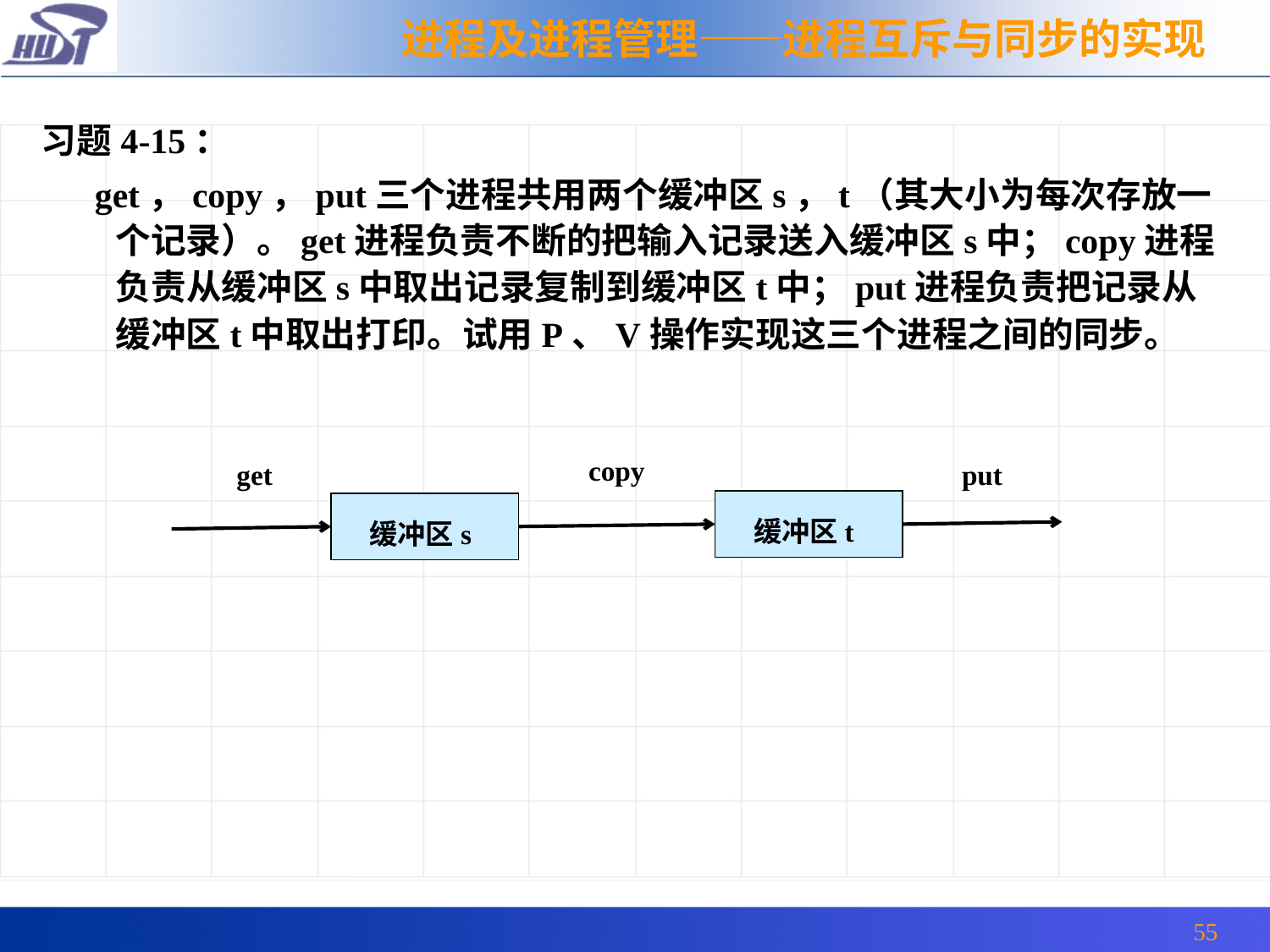

进程及进程管理——进程互斥与同步的实现
习题4-15：
      get，copy，put三个进程共用两个缓冲区s，t（其大小为每次存放一个记录）。get进程负责不断的把输入记录送入缓冲区s中；copy进程负责从缓冲区s中取出记录复制到缓冲区t中；put进程负责把记录从缓冲区t中取出打印。试用P、V操作实现这三个进程之间的同步。

copy
get
put
   缓冲区t
   缓冲区s
55